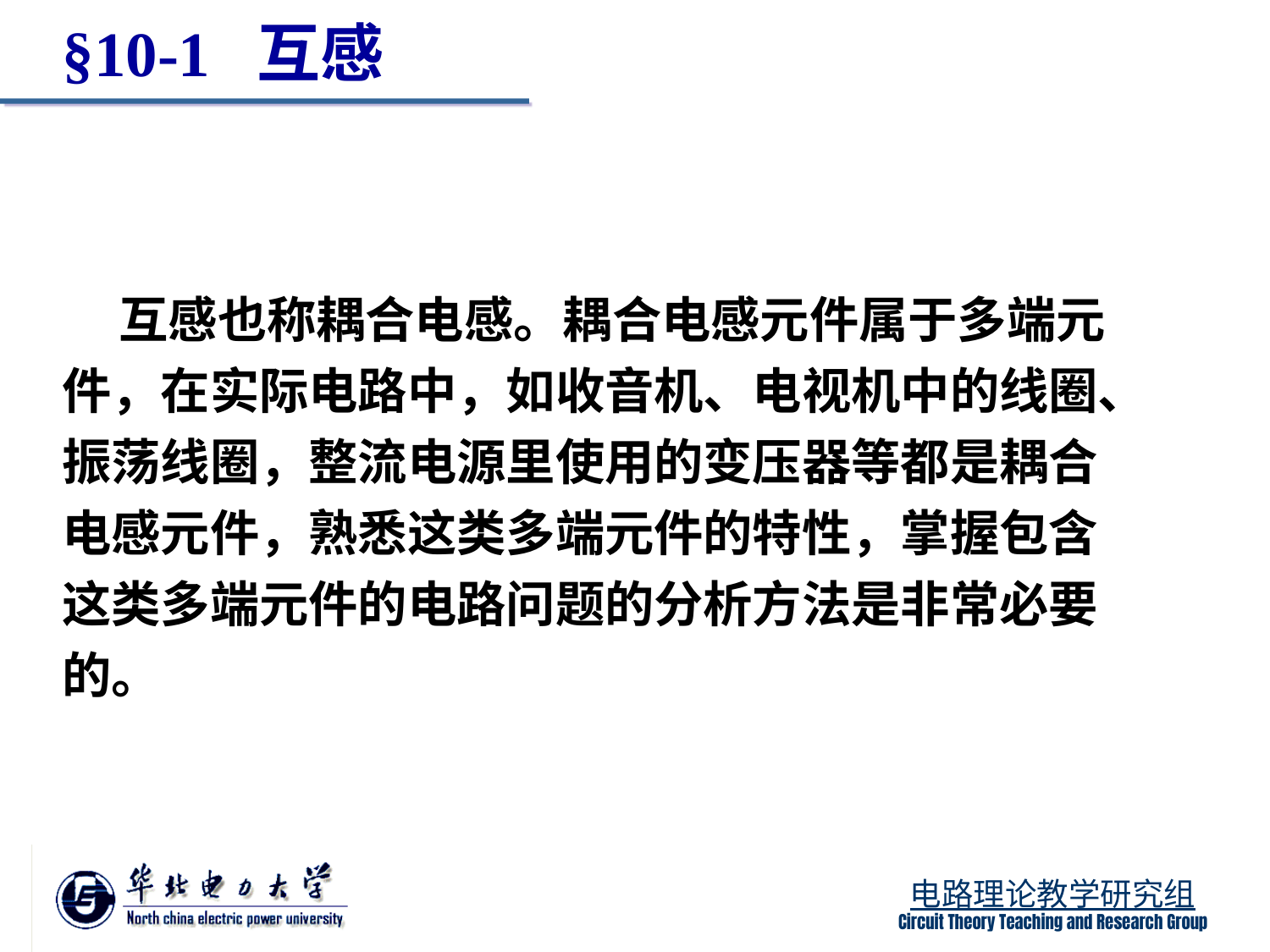

§10-1  互感

    互感也称耦合电感。耦合电感元件属于多端元件，在实际电路中，如收音机、电视机中的线圈、振荡线圈，整流电源里使用的变压器等都是耦合电感元件，熟悉这类多端元件的特性，掌握包含这类多端元件的电路问题的分析方法是非常必要的。